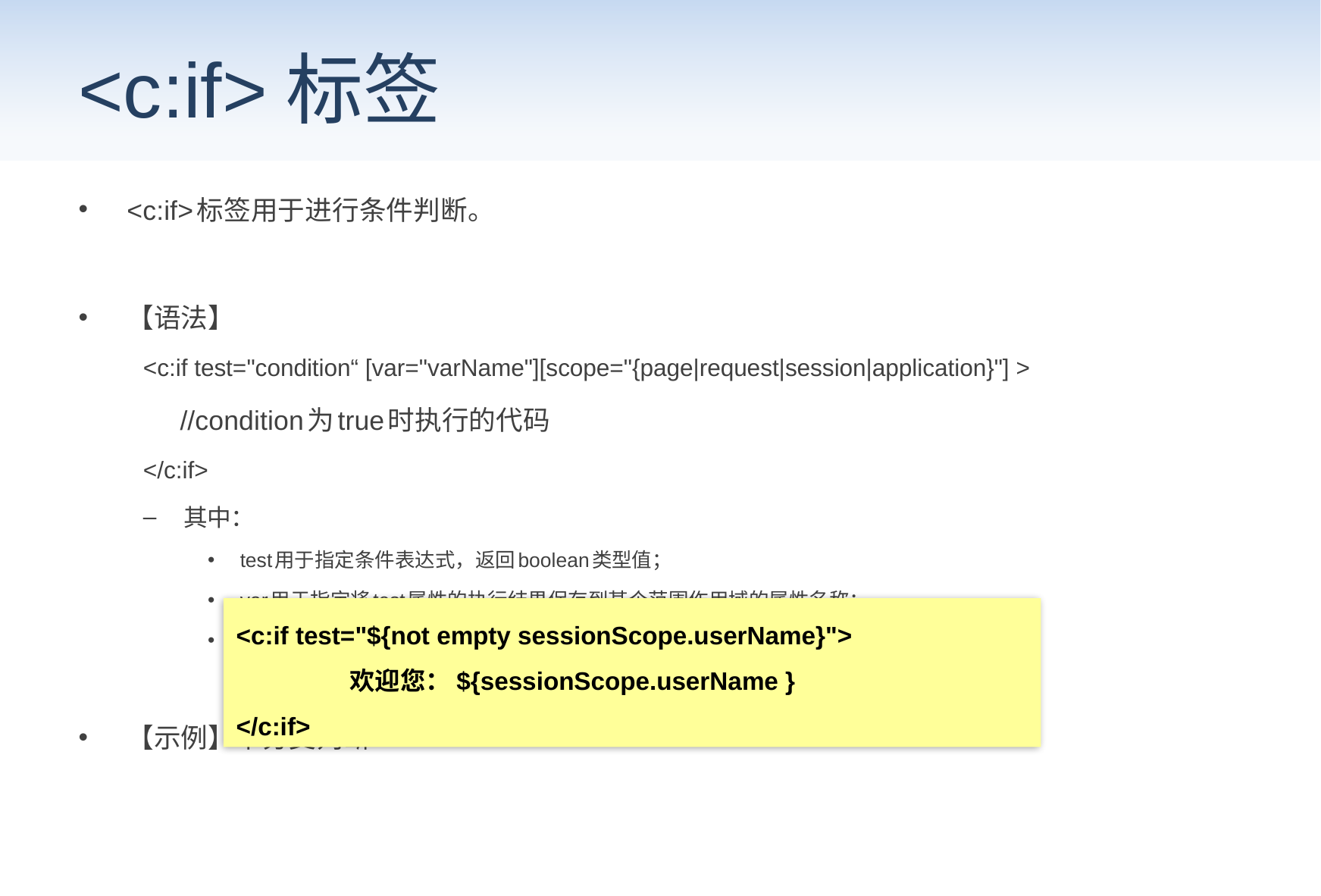

# <c:if>标签
<c:if>标签用于进行条件判断。

【语法】
<c:if test="condition“ [var="varName"][scope="{page|request|session|application}"] >
 	       //condition为true时执行的代码
</c:if>
其中：
test用于指定条件表达式，返回boolean类型值；
var用于指定将test属性的执行结果保存到某个范围作用域的属性名称；
scope用于指定将test属性的执行结果保存到哪个范围作用域中。

【示例】单分支判断
<c:if test="${not empty sessionScope.userName}">
	欢迎您：${sessionScope.userName }
</c:if>